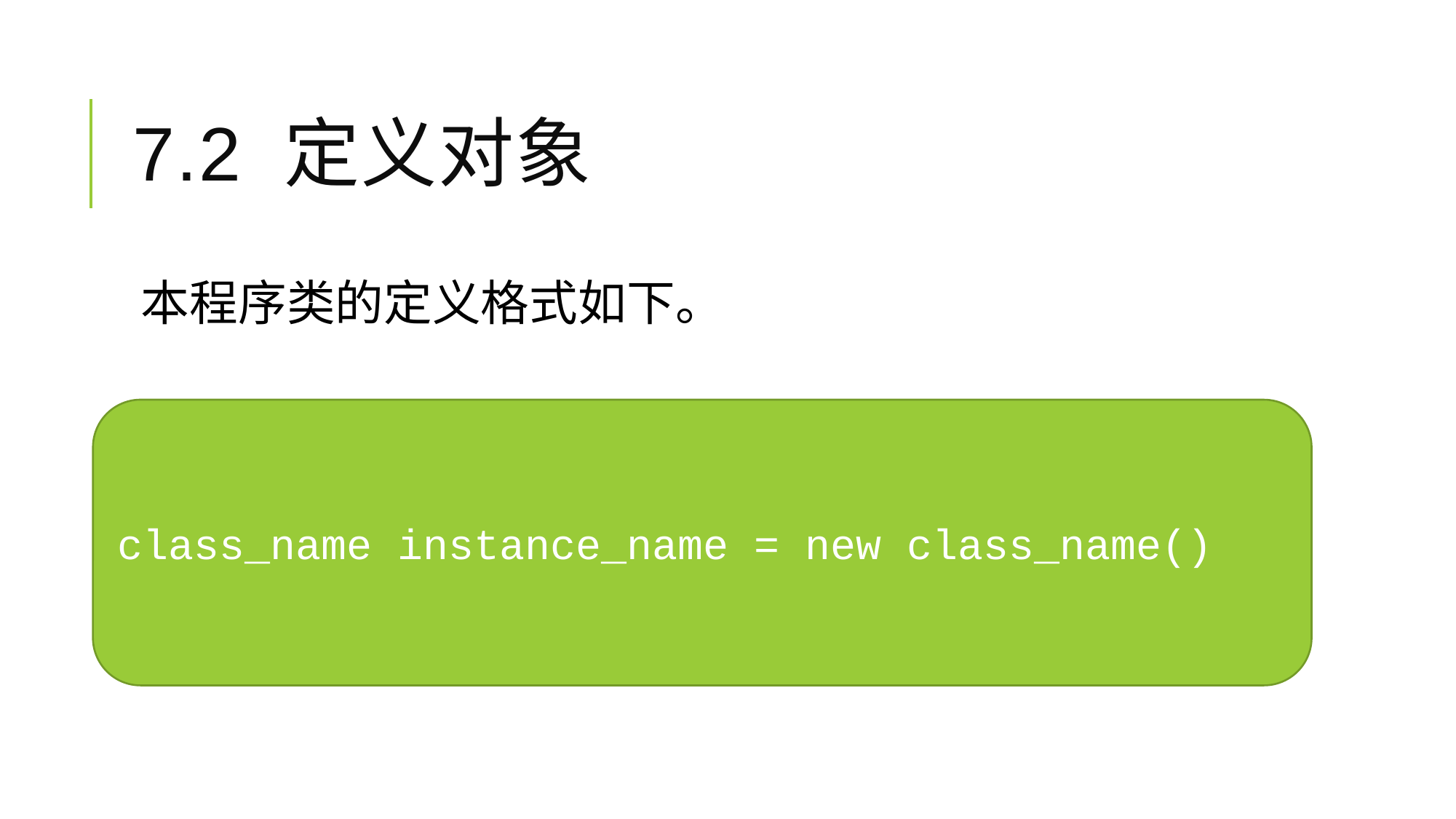

# 7.2 定义对象
本程序类的定义格式如下。

class_name instance_name = new class_name()